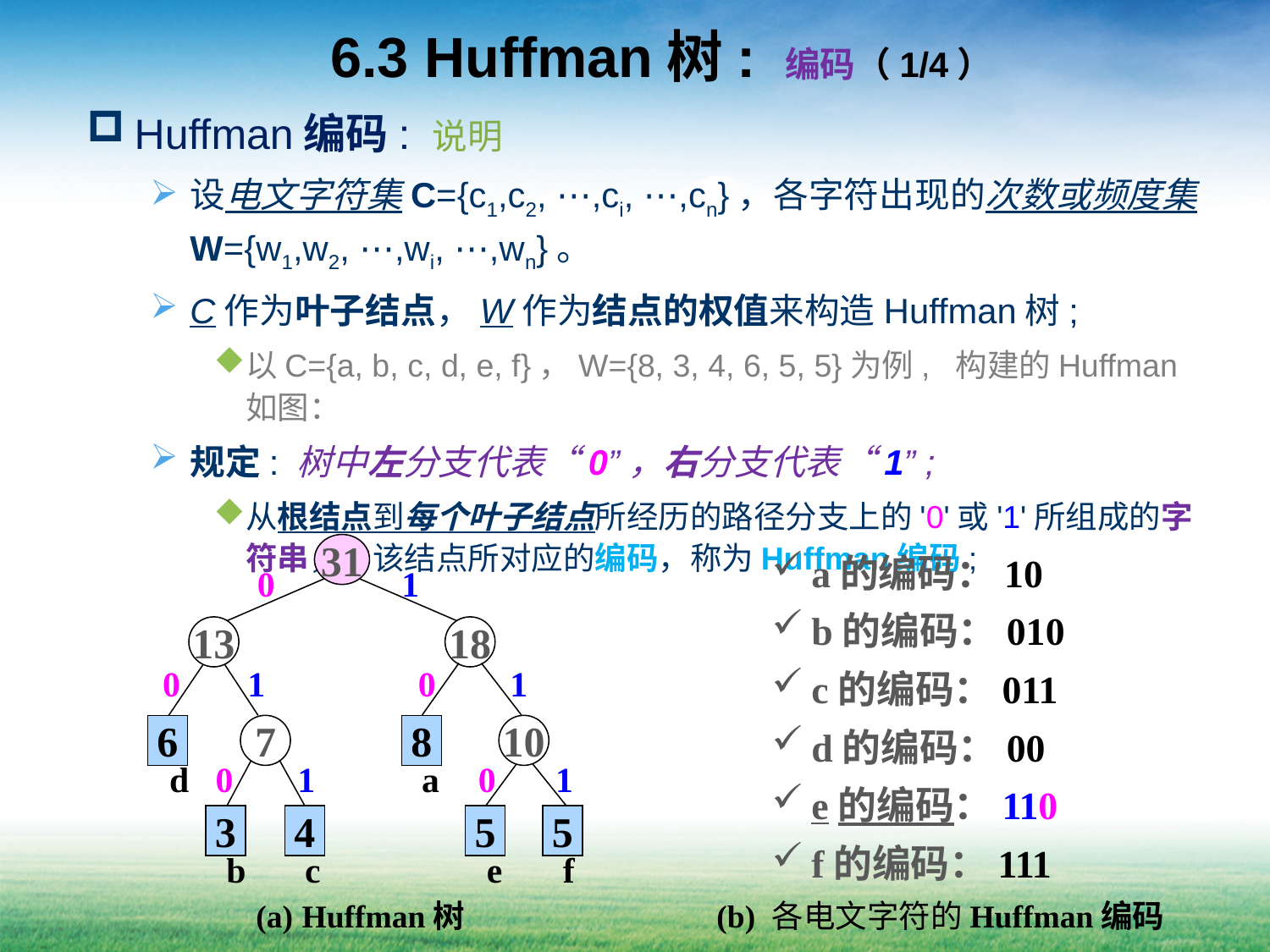

# 6.3 Huffman树: 编码（1/4）
Huffman编码: 说明
设电文字符集C={c1,c2, ⋯,ci, ⋯,cn}，各字符出现的次数或频度集W={w1,w2, ⋯,wi, ⋯,wn}。
C作为叶子结点，W作为结点的权值来构造Huffman树;
以C={a, b, c, d, e, f}，W={8, 3, 4, 6, 5, 5}为例,  构建的Huffman如图：
规定: 树中左分支代表“0”，右分支代表“1” ;
从根结点到每个叶子结点所经历的路径分支上的'0'或'1'所组成的字符串，为该结点所对应的编码，称为Huffman编码;

31

13
18

6
7
8
10

3
4
5
5
d
a
b
c
e
f
a的编码：10
b的编码：010
c的编码：011
d的编码：00
e的编码：110
f的编码：111
0
1
0
1
0
1
0
1
0
1
(a) Huffman树
(b) 各电文字符的Huffman编码